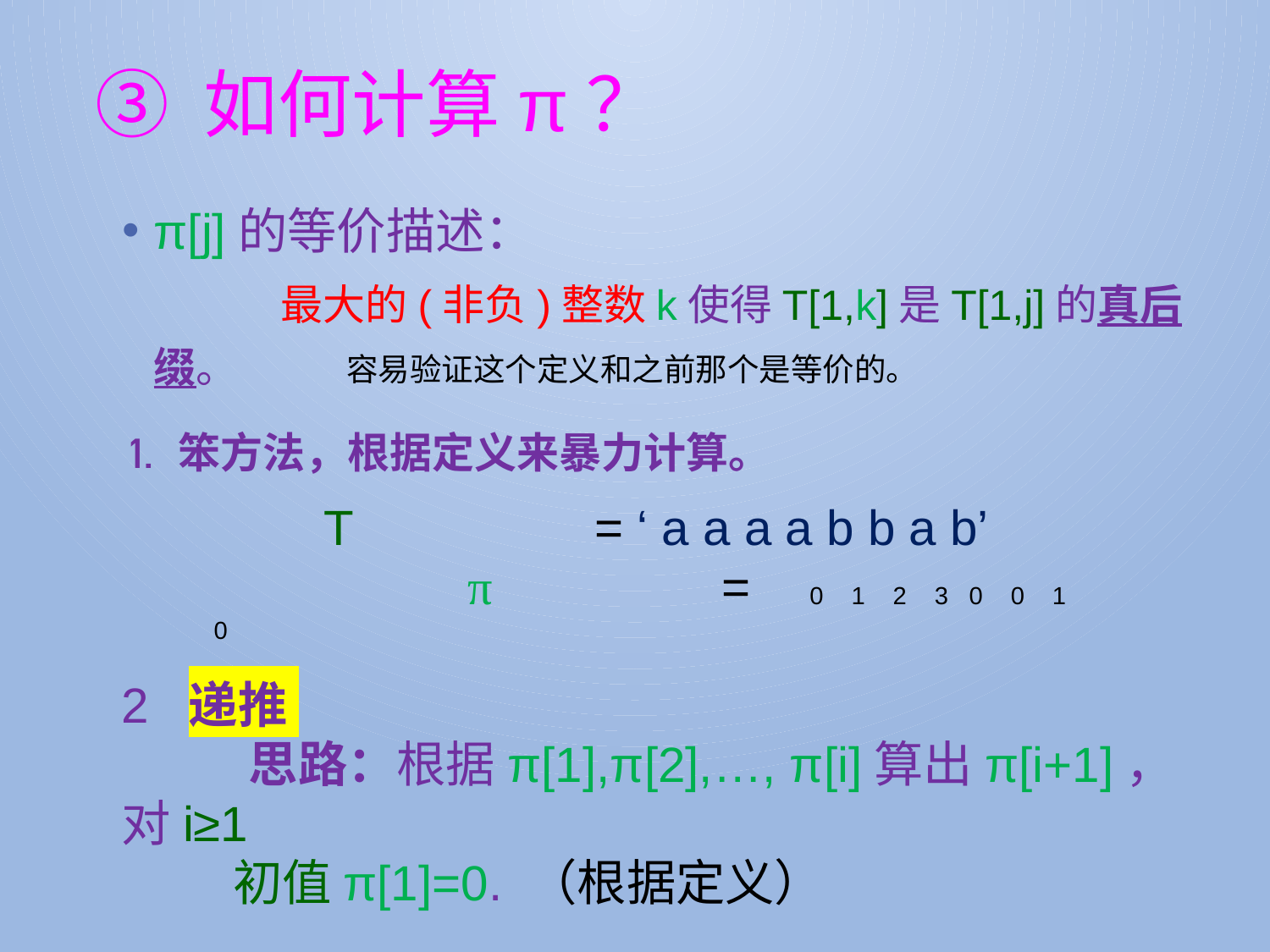

# ③ 如何计算π？
π[j]的等价描述：
	最大的(非负)整数k使得T[1,k]是T[1,j]的真后缀。
容易验证这个定义和之前那个是等价的。
1. 笨方法，根据定义来暴力计算。
        T  		= ‘ a a a a b b a b’
		π  		=    0    1    2    3   0    0    1   0
2  递推
	思路：根据π[1],π[2],…, π[i]算出π[i+1]，对i≥1
         初值π[1]=0. （根据定义）